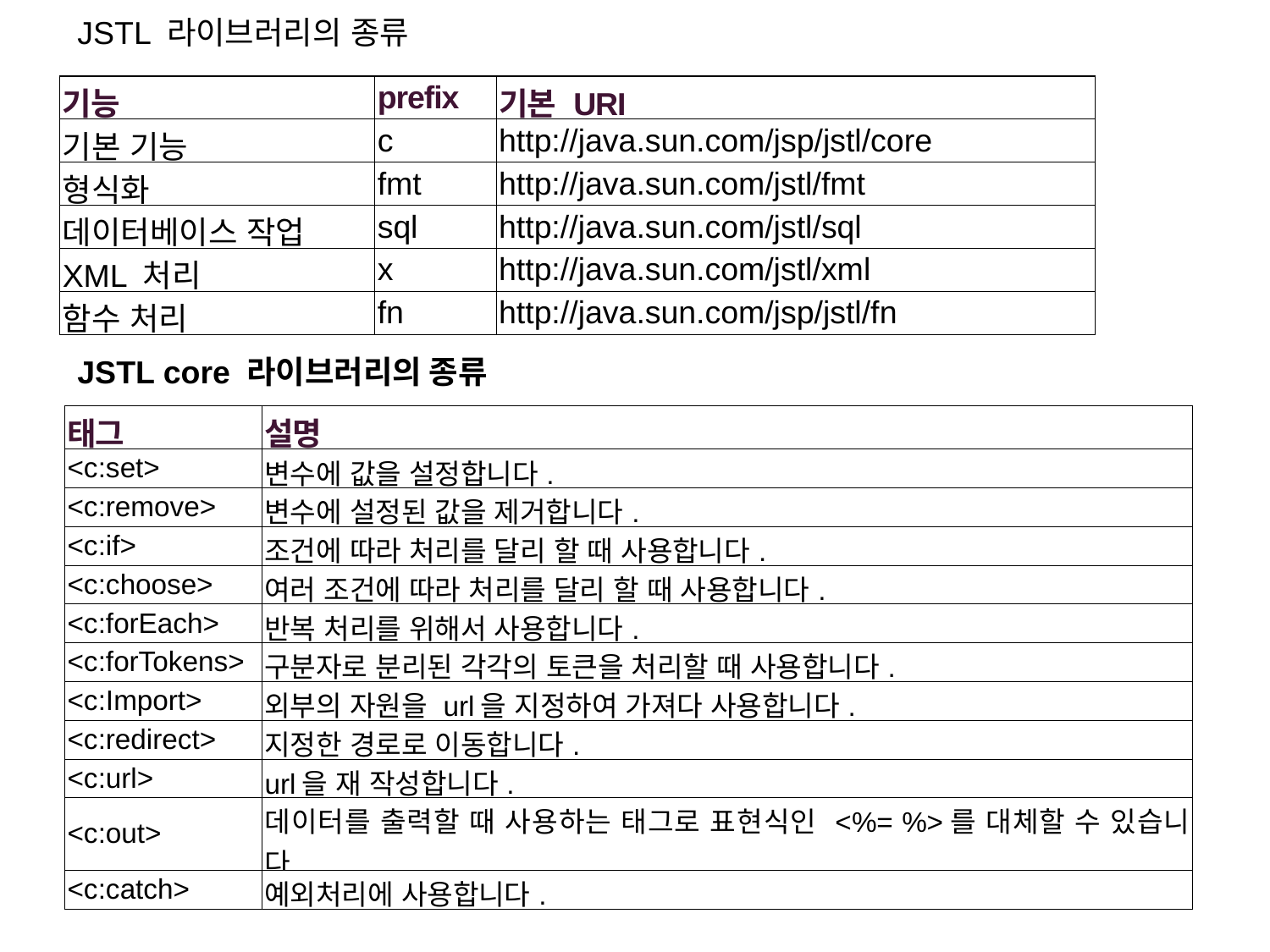

JSTL 라이브러리의 종류
| 기능 | prefix | 기본 URI |
| --- | --- | --- |
| 기본 기능 | c | http://java.sun.com/jsp/jstl/core |
| 형식화 | fmt | http://java.sun.com/jstl/fmt |
| 데이터베이스 작업 | sql | http://java.sun.com/jstl/sql |
| XML 처리 | x | http://java.sun.com/jstl/xml |
| 함수 처리 | fn | http://java.sun.com/jsp/jstl/fn |
JSTL core 라이브러리의 종류
| 태그 | 설명 |
| --- | --- |
| <c:set> | 변수에 값을 설정합니다. |
| <c:remove> | 변수에 설정된 값을 제거합니다. |
| <c:if> | 조건에 따라 처리를 달리 할 때 사용합니다. |
| <c:choose> | 여러 조건에 따라 처리를 달리 할 때 사용합니다. |
| <c:forEach> | 반복 처리를 위해서 사용합니다. |
| <c:forTokens> | 구분자로 분리된 각각의 토큰을 처리할 때 사용합니다. |
| <c:Import> | 외부의 자원을 url을 지정하여 가져다 사용합니다. |
| <c:redirect> | 지정한 경로로 이동합니다. |
| <c:url> | url을 재 작성합니다. |
| <c:out> | 데이터를 출력할 때 사용하는 태그로 표현식인 <%= %>를 대체할 수 있습니다. |
| <c:catch> | 예외처리에 사용합니다. |